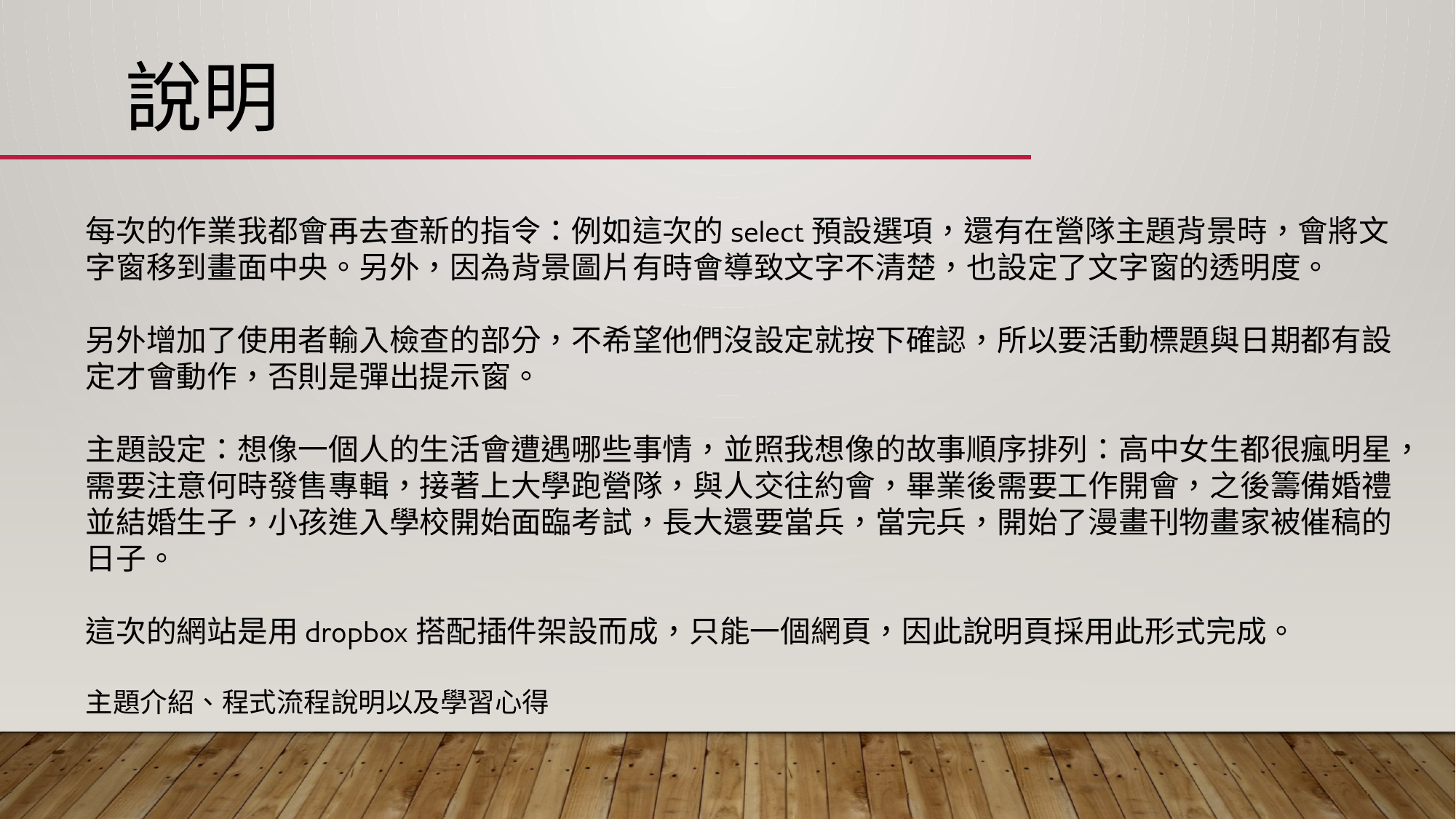

# 說明
每次的作業我都會再去查新的指令：例如這次的select預設選項，還有在營隊主題背景時，會將文字窗移到畫面中央。另外，因為背景圖片有時會導致文字不清楚，也設定了文字窗的透明度。

另外增加了使用者輸入檢查的部分，不希望他們沒設定就按下確認，所以要活動標題與日期都有設定才會動作，否則是彈出提示窗。

主題設定：想像一個人的生活會遭遇哪些事情，並照我想像的故事順序排列：高中女生都很瘋明星，需要注意何時發售專輯，接著上大學跑營隊，與人交往約會，畢業後需要工作開會，之後籌備婚禮並結婚生子，小孩進入學校開始面臨考試，長大還要當兵，當完兵，開始了漫畫刊物畫家被催稿的日子。

這次的網站是用dropbox搭配插件架設而成，只能一個網頁，因此說明頁採用此形式完成。

主題介紹、程式流程說明以及學習心得